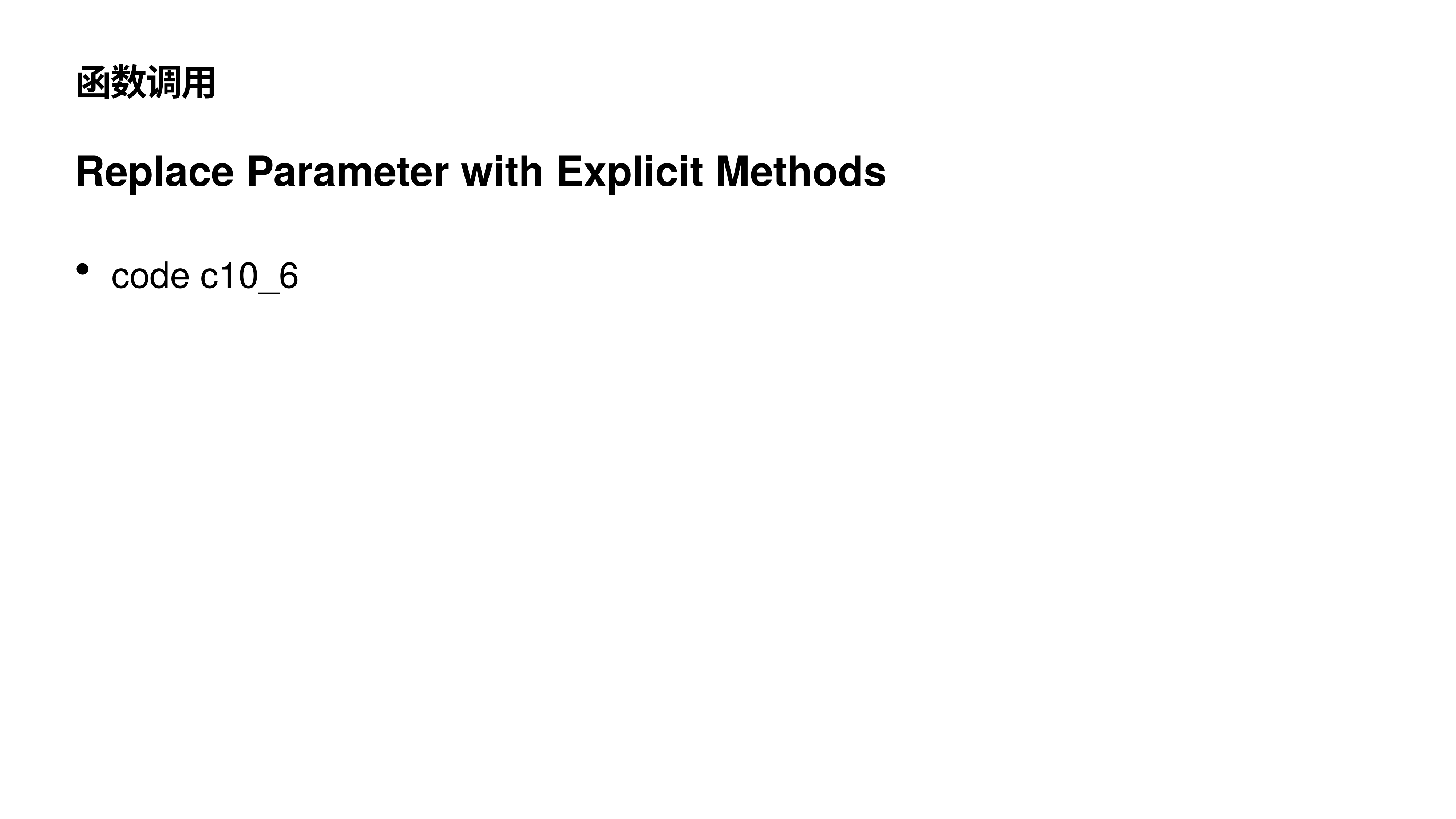

# 函数调用
Replace Parameter with Explicit Methods

code c10_6